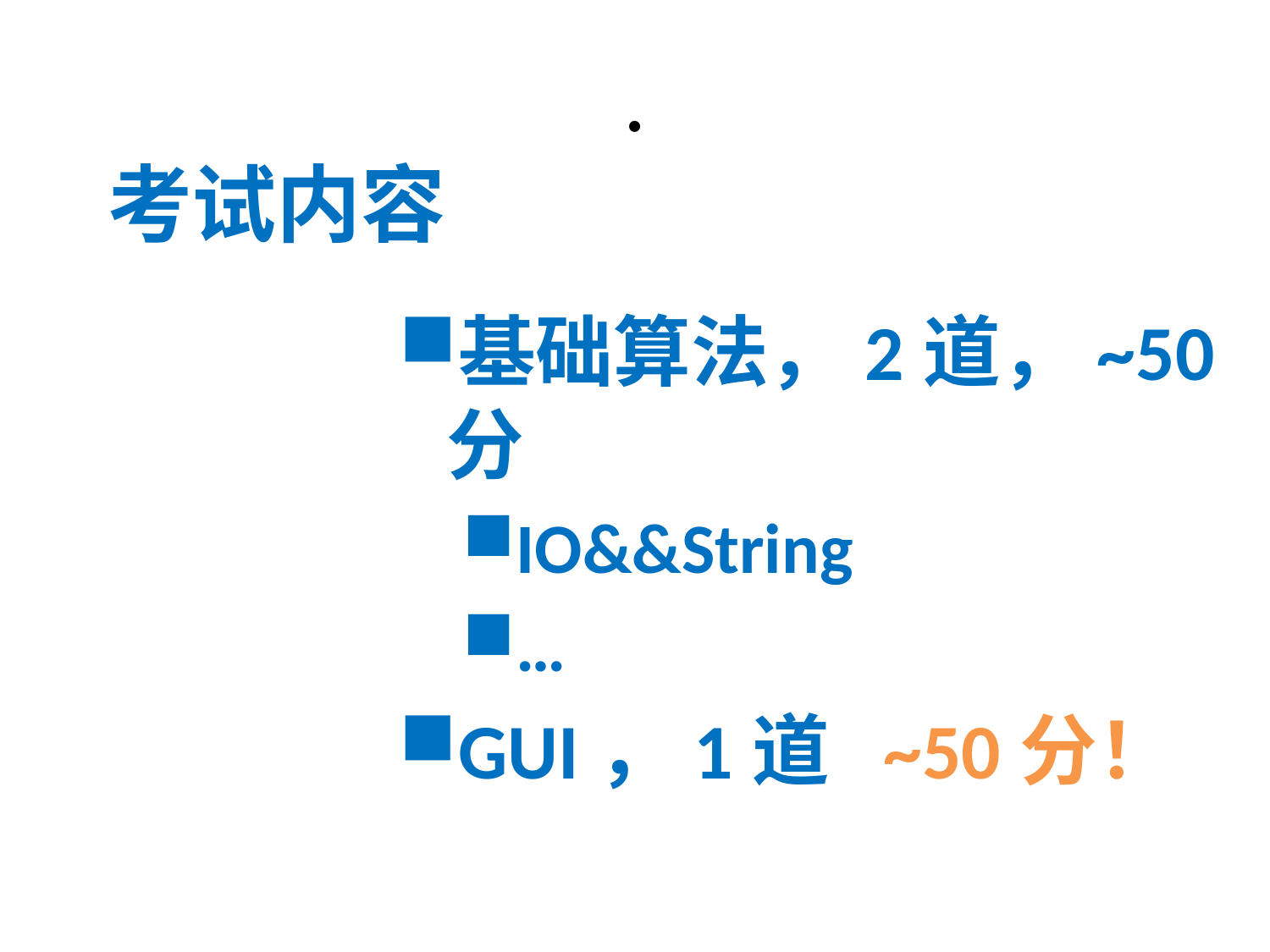

# ·
考试内容
基础算法，2道，~50分
IO&&String
…
GUI，1道  ~50分！